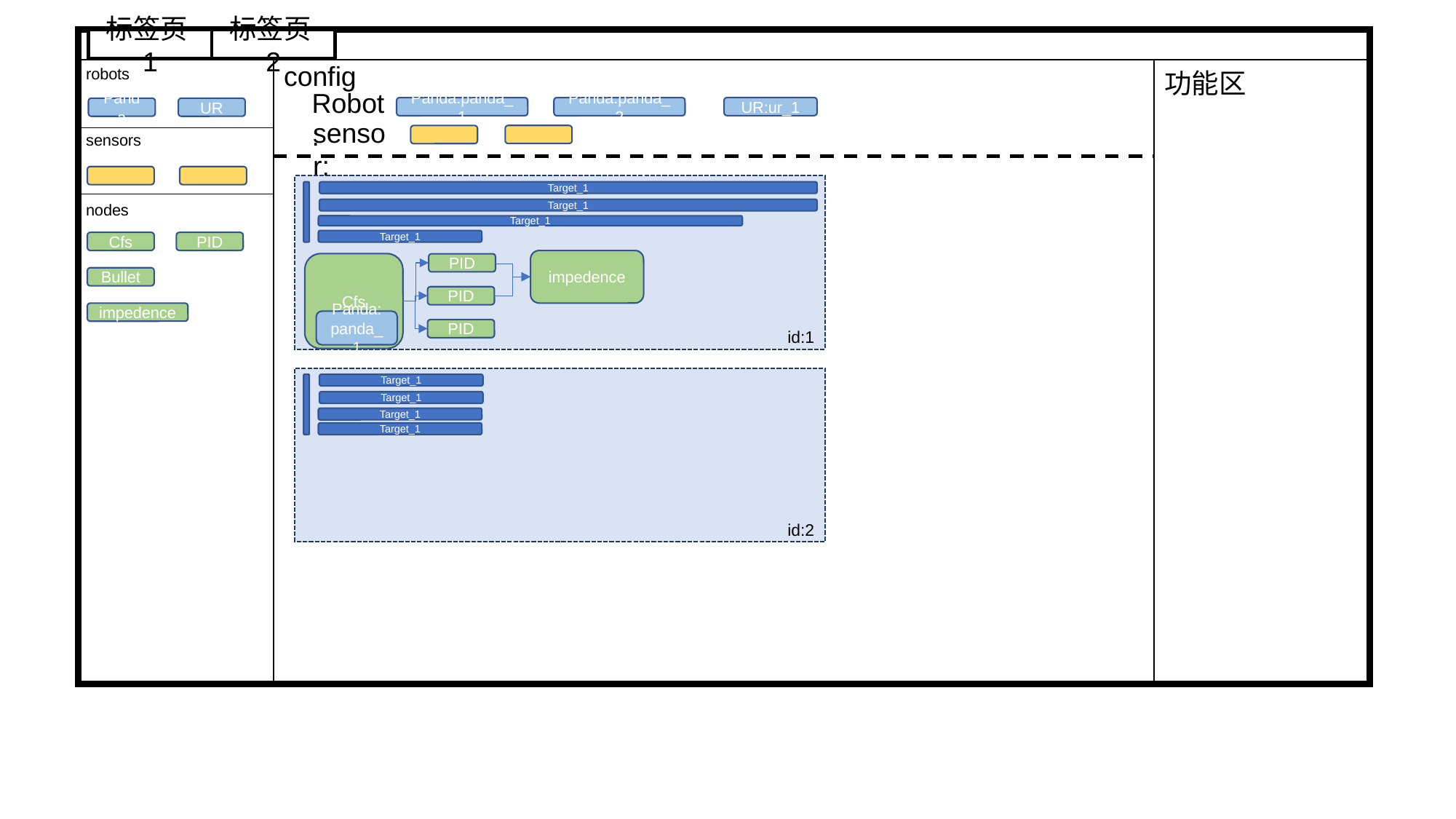

标签页1
标签页2
config
robots
功能区
Robot:
UR:ur_1
Panda:panda_1
Panda:panda_2
Panda
UR
sensor:
sensors

Target_1
nodes
Target_1
Target_1
Target_1
Cfs
PID
impedence
Cfs
PID
Bullet
PID
impedence
Panda:panda_1
PID
id:1

Target_1
Target_1
Target_1
Target_1
id:2